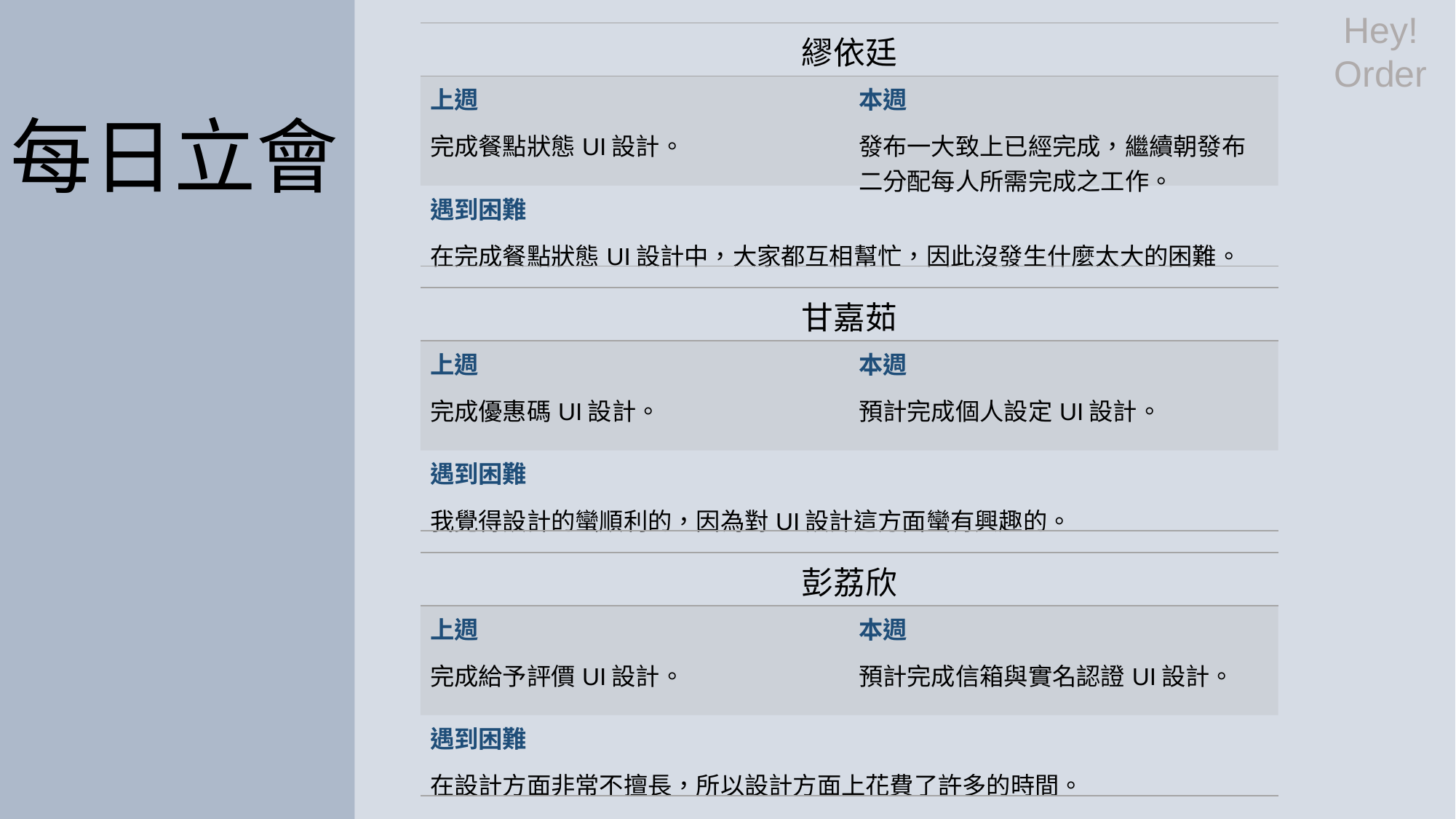

Hey!
Order

| 繆依廷 |  |
| --- | --- |
| 上週 完成餐點狀態UI設計。 | 本週 發布一大致上已經完成，繼續朝發布二分配每人所需完成之工作。 |
| 遇到困難 在完成餐點狀態UI設計中，大家都互相幫忙，因此沒發生什麼太大的困難。 |  |

每日立會
| 甘嘉茹 |  |
| --- | --- |
| 上週 完成優惠碼UI設計。 | 本週 預計完成個人設定UI設計。 |
| 遇到困難 我覺得設計的蠻順利的，因為對UI設計這方面蠻有興趣的。 |  |

| 彭荔欣 |  |
| --- | --- |
| 上週 完成給予評價UI設計。 | 本週 預計完成信箱與實名認證UI設計。 |
| 遇到困難 在設計方面非常不擅長，所以設計方面上花費了許多的時間。 |  |